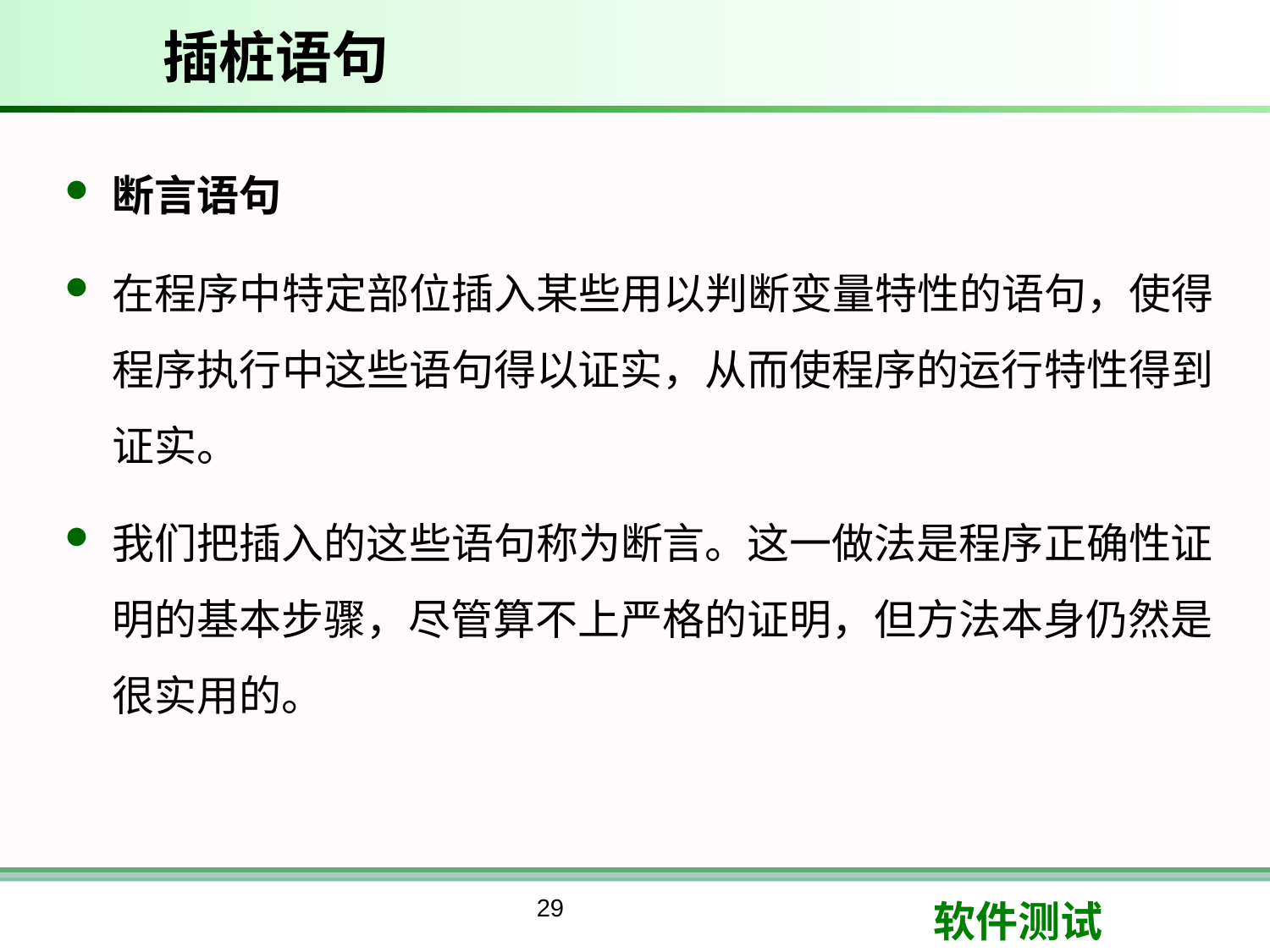

# 插桩语句
断言语句
在程序中特定部位插入某些用以判断变量特性的语句，使得程序执行中这些语句得以证实，从而使程序的运行特性得到证实。
我们把插入的这些语句称为断言。这一做法是程序正确性证明的基本步骤，尽管算不上严格的证明，但方法本身仍然是很实用的。

29